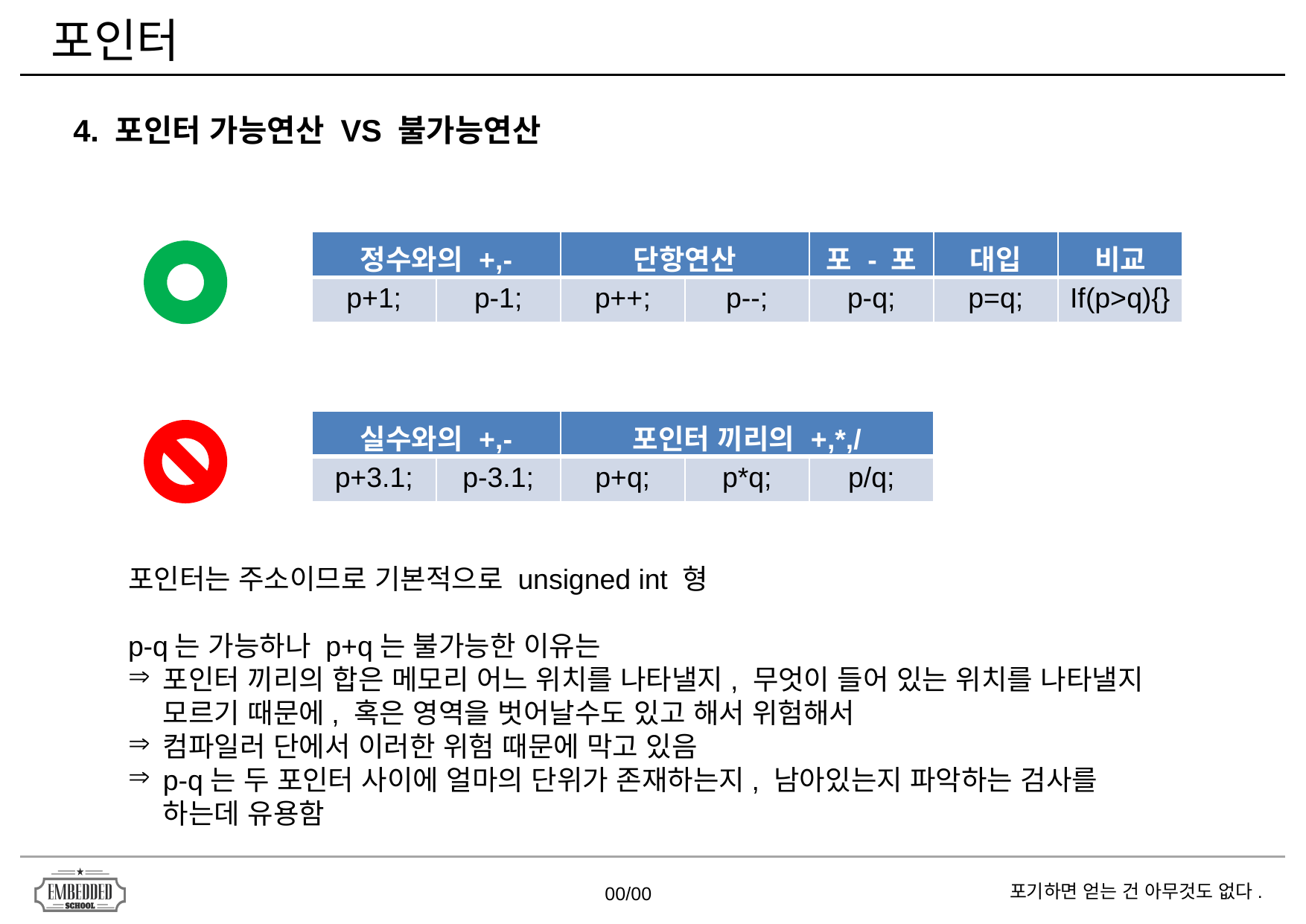

포인터
4. 포인터 가능연산 VS 불가능연산
| 정수와의 +,- |  | 단항연산 |  | 포 - 포 | 대입 | 비교 |
| --- | --- | --- | --- | --- | --- | --- |
| p+1; | p-1; | p++; | p--; | p-q; | p=q; | If(p>q){} |

| 실수와의 +,- |  | 포인터 끼리의 +,\*,/ |  |  |
| --- | --- | --- | --- | --- |
| p+3.1; | p-3.1; | p+q; | p\*q; | p/q; |

포인터는 주소이므로 기본적으로 unsigned int 형

p-q는 가능하나 p+q는 불가능한 이유는
포인터 끼리의 합은 메모리 어느 위치를 나타낼지, 무엇이 들어 있는 위치를 나타낼지 모르기 때문에, 혹은 영역을 벗어날수도 있고 해서 위험해서
컴파일러 단에서 이러한 위험 때문에 막고 있음
p-q는 두 포인터 사이에 얼마의 단위가 존재하는지, 남아있는지 파악하는 검사를 하는데 유용함
00/00